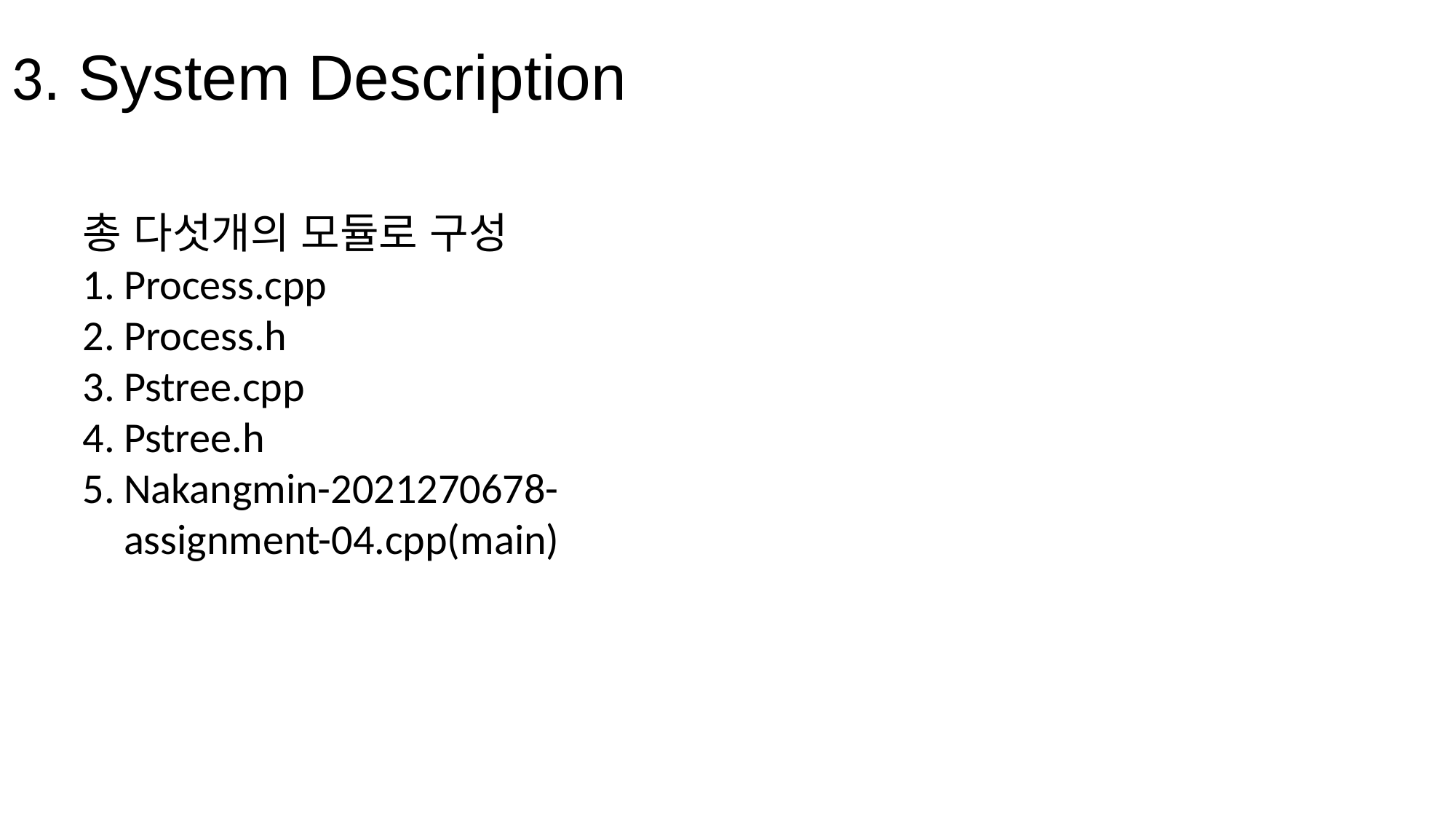

# 3. System Description

총 다섯개의 모듈로 구성
Process.cpp
Process.h
Pstree.cpp
Pstree.h
Nakangmin-2021270678-assignment-04.cpp(main)